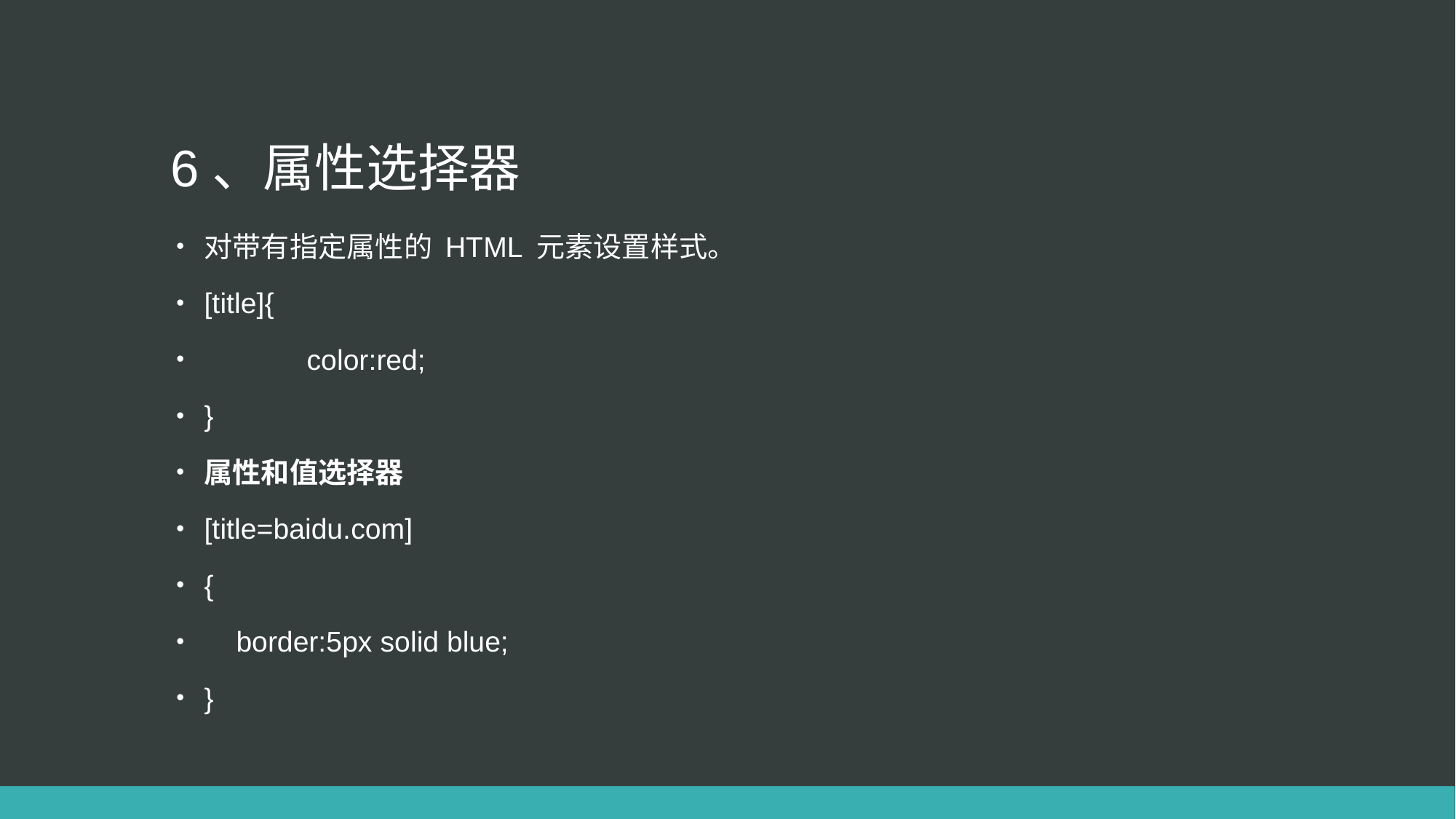

# 6、属性选择器
对带有指定属性的 HTML 元素设置样式。
[title]{
	color:red;
}
属性和值选择器
[title=baidu.com]
{
    border:5px solid blue;
}